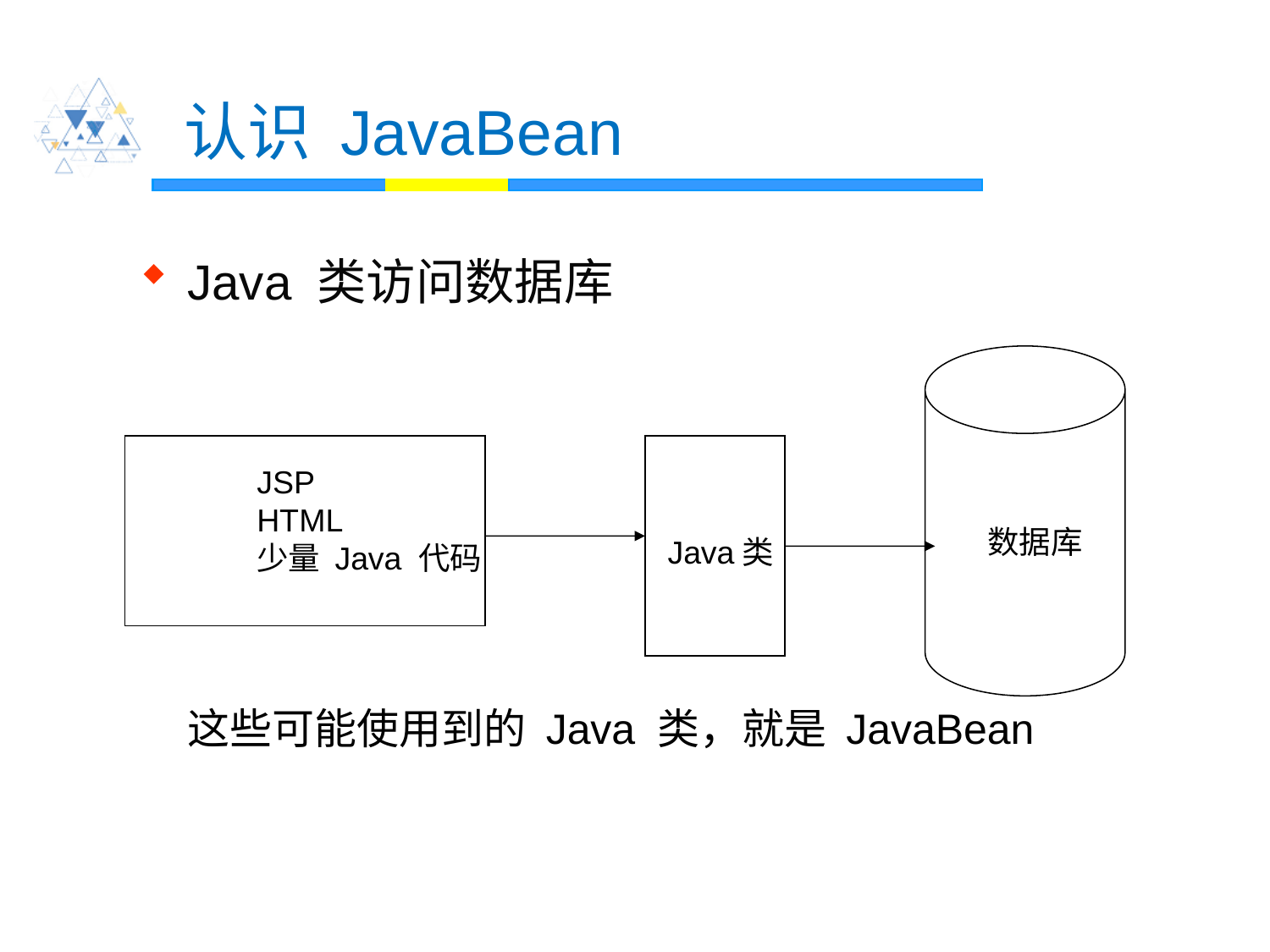

# 认识 JavaBean
Java 类访问数据库

JSP
HTML
少量 Java 代码
数据库
Java类

这些可能使用到的 Java 类，就是 JavaBean